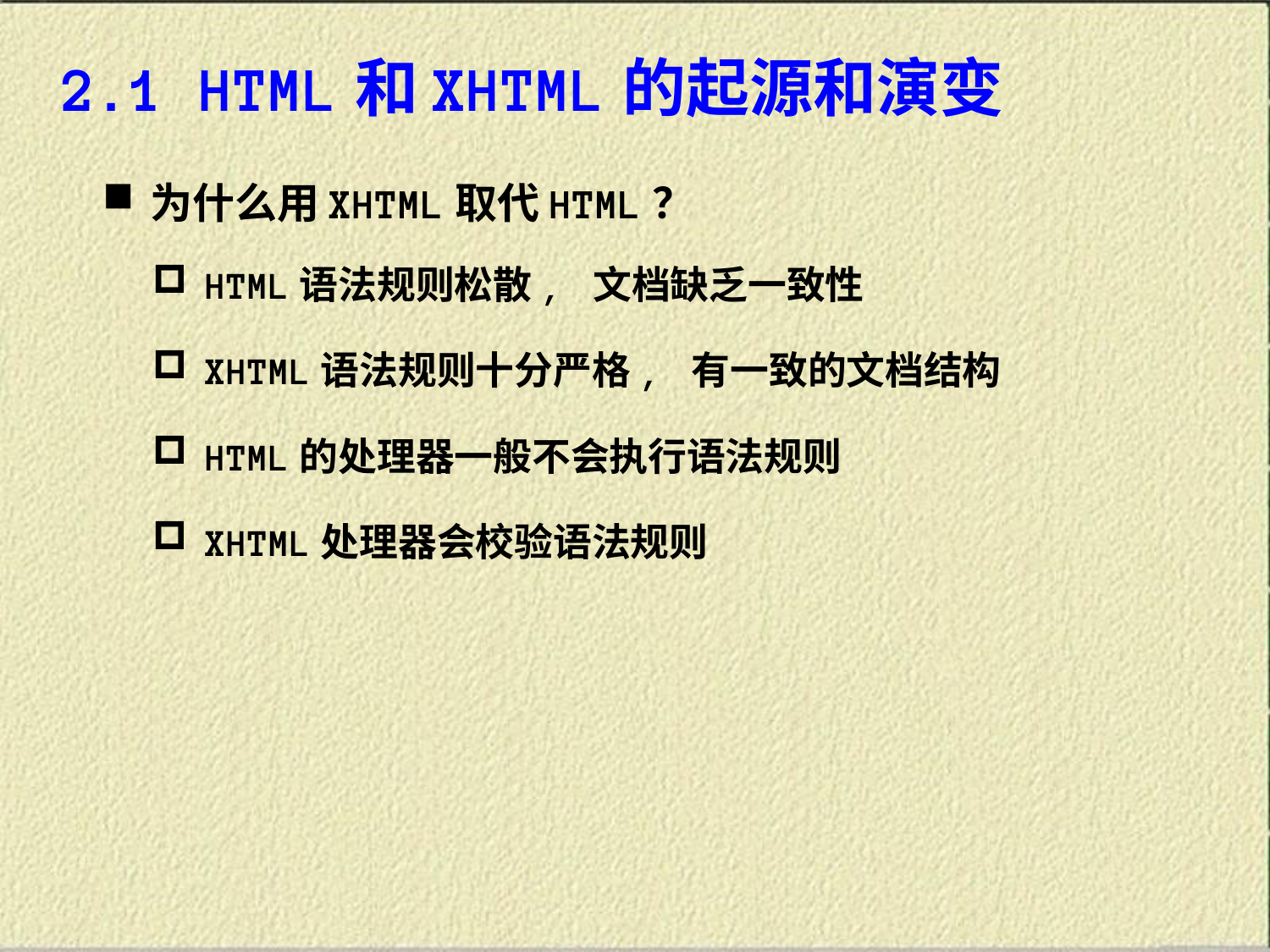

2.1 HTML和XHTML的起源和演变
为什么用XHTML取代HTML？
HTML语法规则松散, 文档缺乏一致性
XHTML语法规则十分严格, 有一致的文档结构
HTML的处理器一般不会执行语法规则
XHTML处理器会校验语法规则